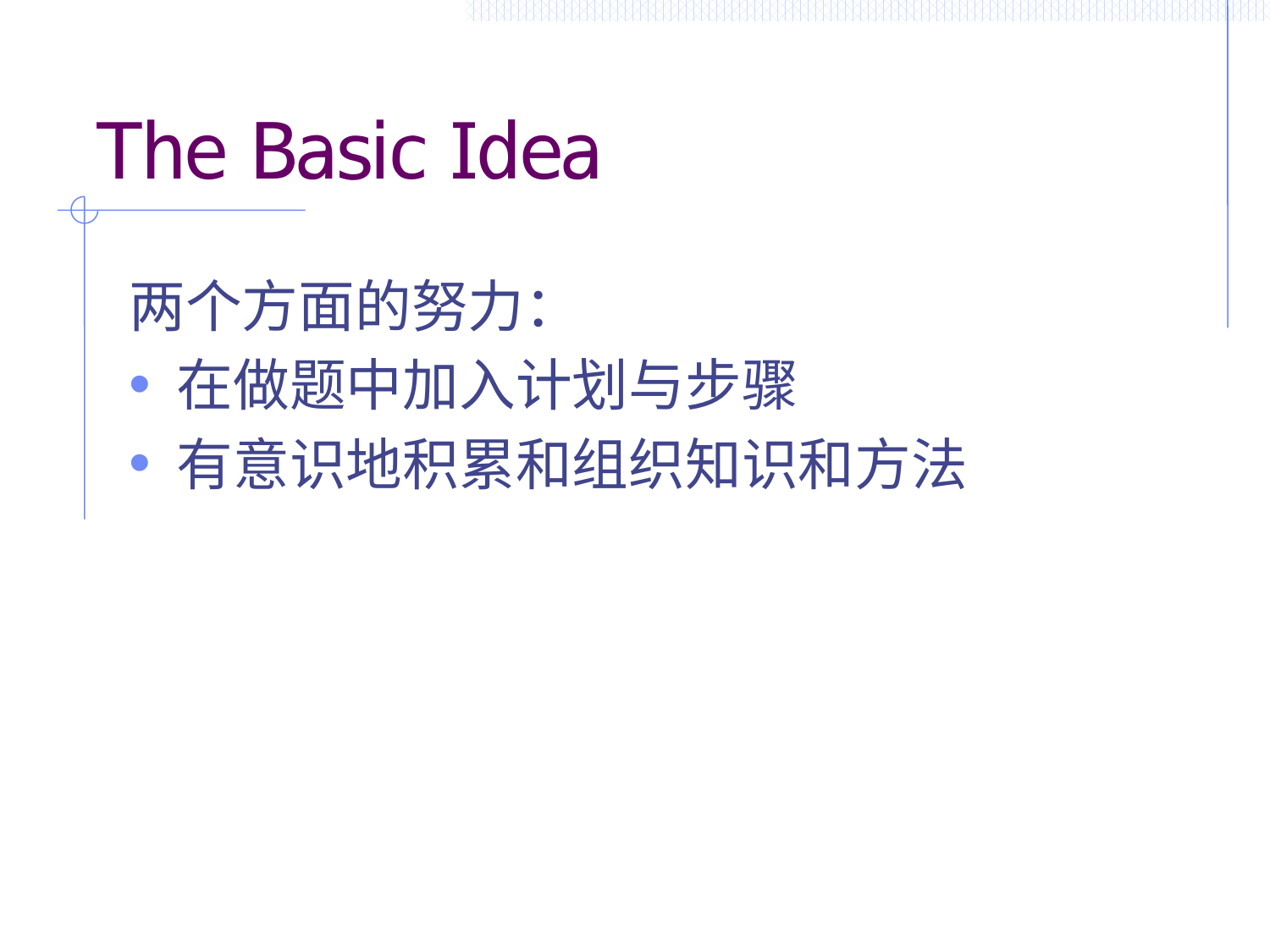

# The Basic Idea
两个方面的努力：
在做题中加入计划与步骤
有意识地积累和组织知识和方法